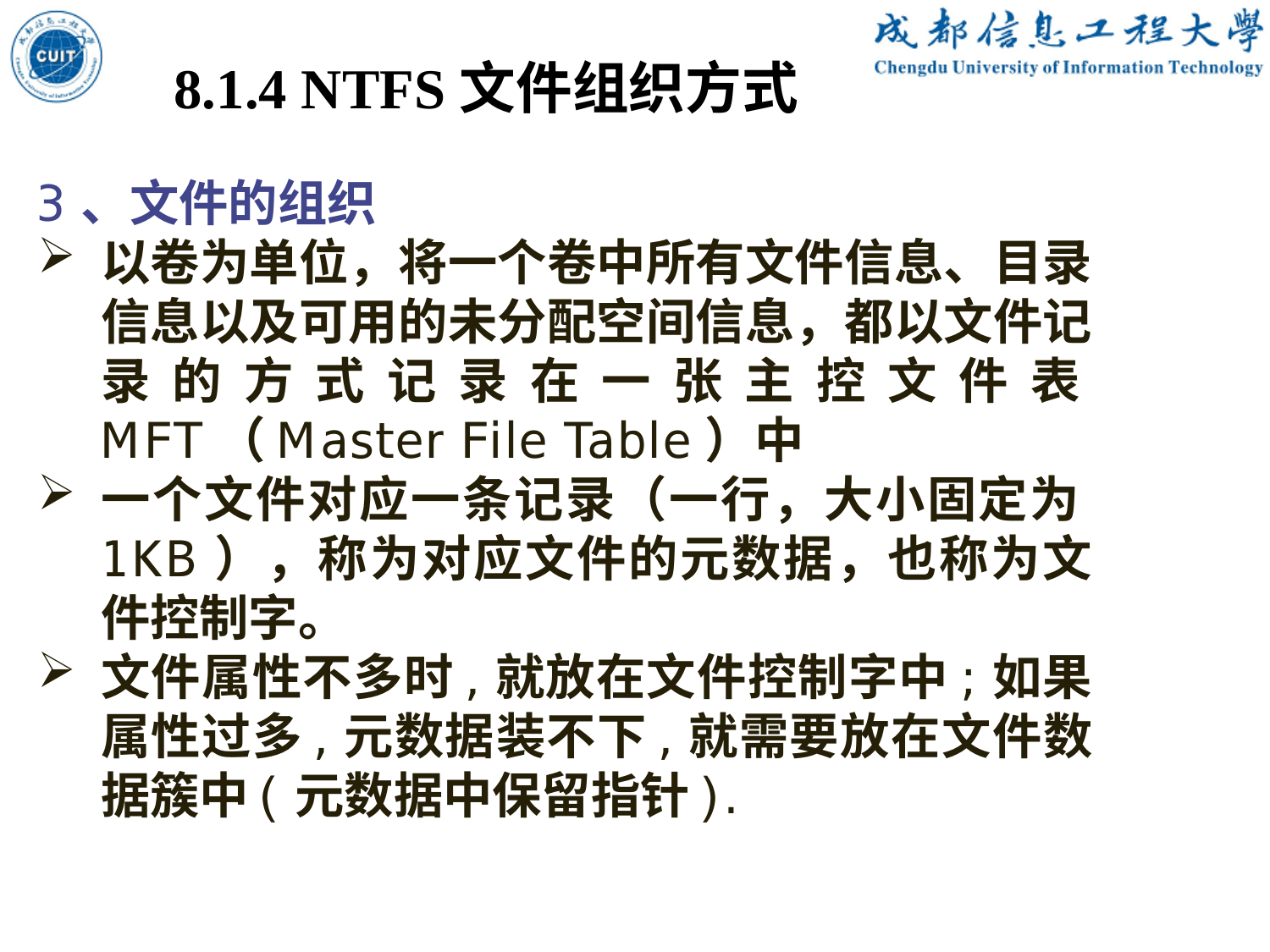

8.1.4 NTFS文件组织方式
3、文件的组织
以卷为单位，将一个卷中所有文件信息、目录信息以及可用的未分配空间信息，都以文件记录的方式记录在一张主控文件表MFT（Master File Table）中
一个文件对应一条记录（一行，大小固定为1KB），称为对应文件的元数据，也称为文件控制字。
文件属性不多时,就放在文件控制字中;如果属性过多,元数据装不下,就需要放在文件数据簇中(元数据中保留指针).